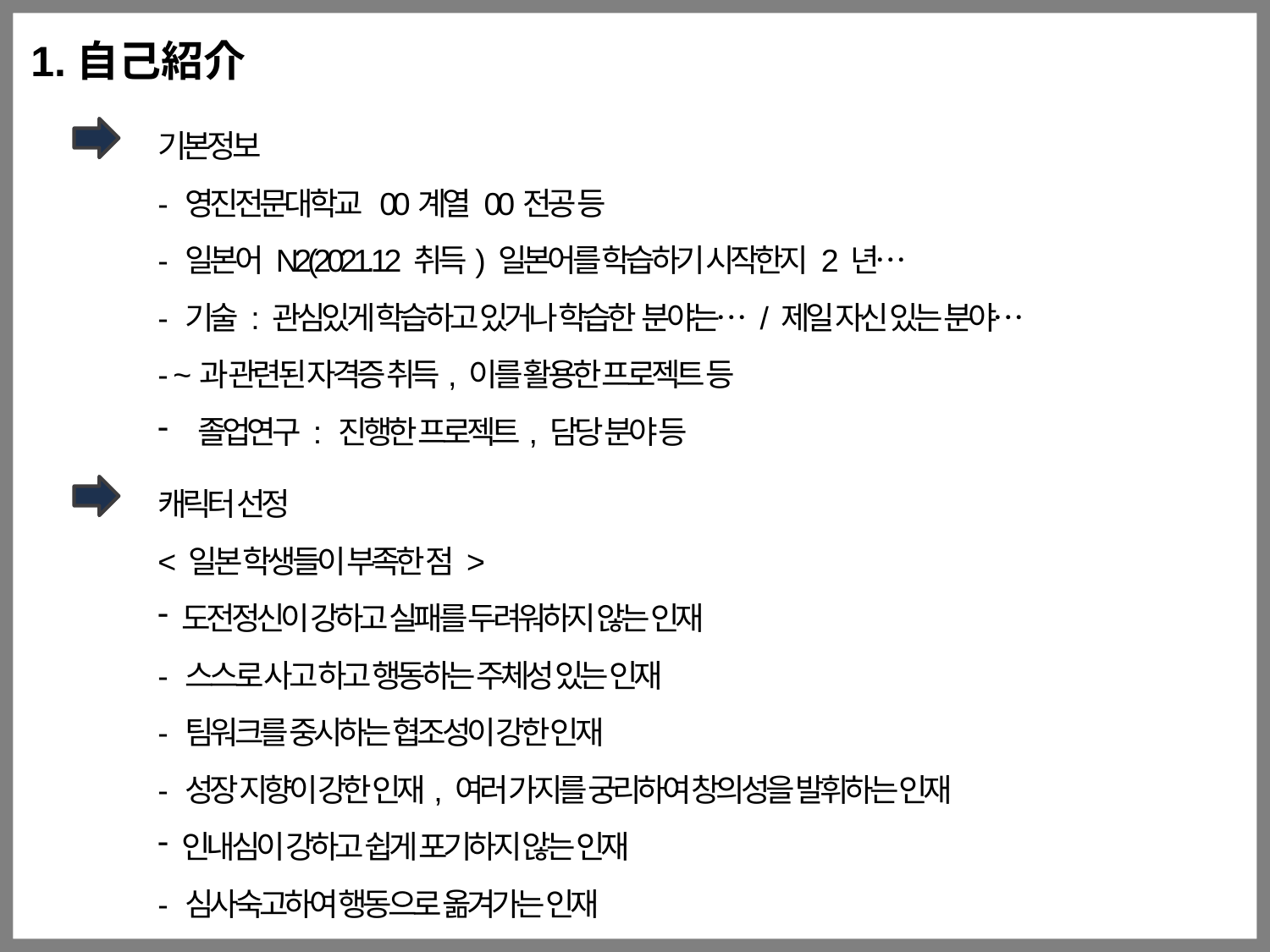

# 1.自己紹介
기본정보
-  영진전문대학교  00계열 00전공 등
-  일본어 N2(2021.12 취득) 일본어를 학습하기 시작한지 2 년…
-  기술 : 관심있게 학습하고 있거나 학습한  분야는… / 제일 자신 있는 분야…
-  ~과 관련된 자격증 취득, 이를 활용한 프로젝트 등
졸업연구 :  진행한 프로젝트, 담당 분야 등

캐릭터 선정
< 일본 학생들이 부족한 점 >
도전정신이 강하고 실패를 두려워하지 않는 인재
-  스스로 사고 하고 행동하는 주체성 있는 인재
-  팀워크를 중시하는 협조성이 강한 인재
-  성장 지향이 강한 인재, 여러 가지를 궁리하여 창의성을 발휘하는 인재
인내심이 강하고 쉽게 포기하지 않는 인재
-  심사숙고하여 행동으로 옮겨가는 인재